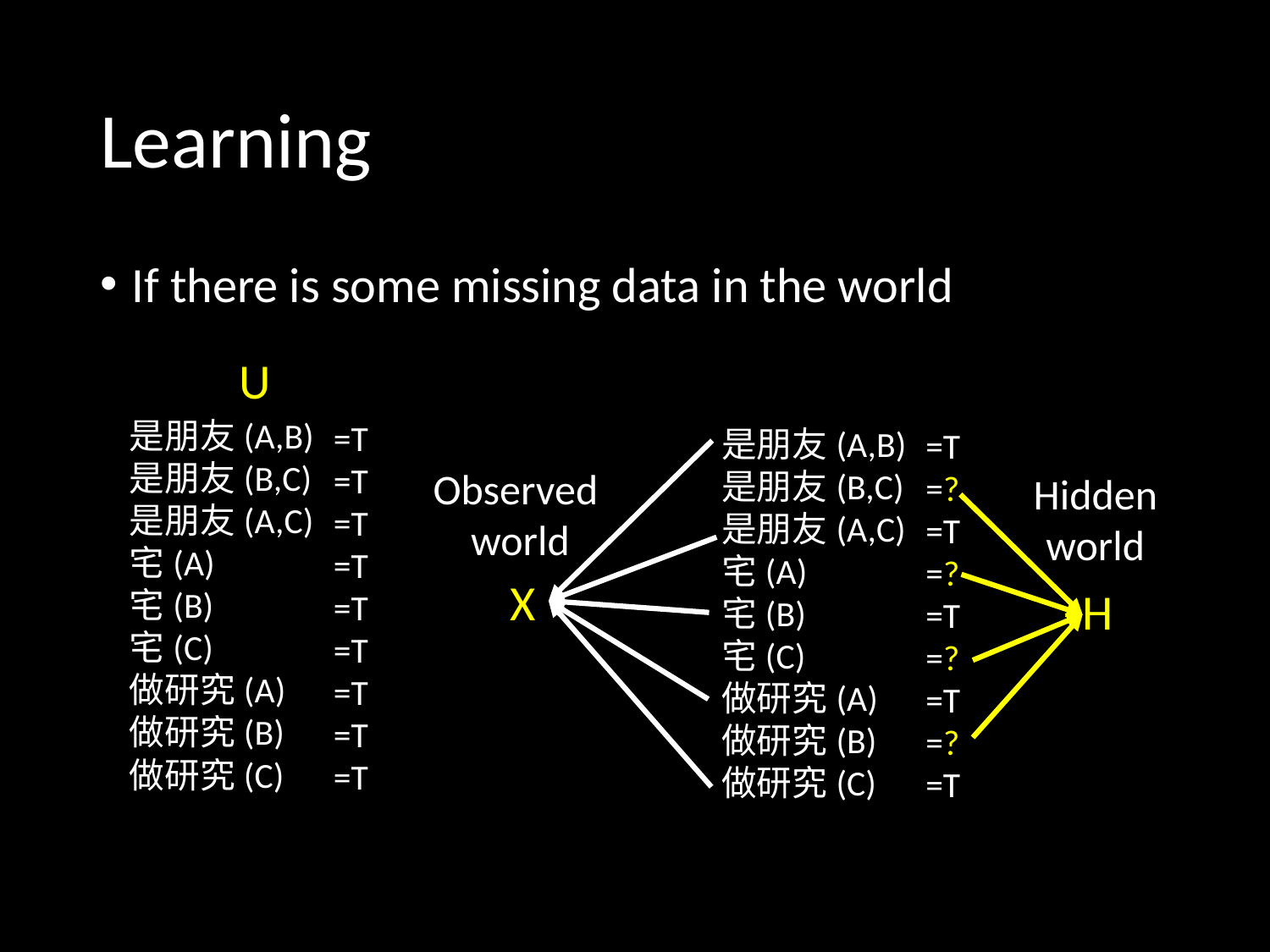

# Learning
If there is some missing data in the world
U
是朋友(A,B)
是朋友(B,C)
是朋友(A,C)
宅(A)
宅(B)
宅(C)
做研究(A)
做研究(B)
做研究(C)
=T
=T
=T
=T
=T
=T
=T
=T
=T
是朋友(A,B)
是朋友(B,C)
是朋友(A,C)
宅(A)
宅(B)
宅(C)
做研究(A)
做研究(B)
做研究(C)
=T
=?
=T
=?
=T
=?
=T
=?
=T
Observed
world
Hidden world
X
H